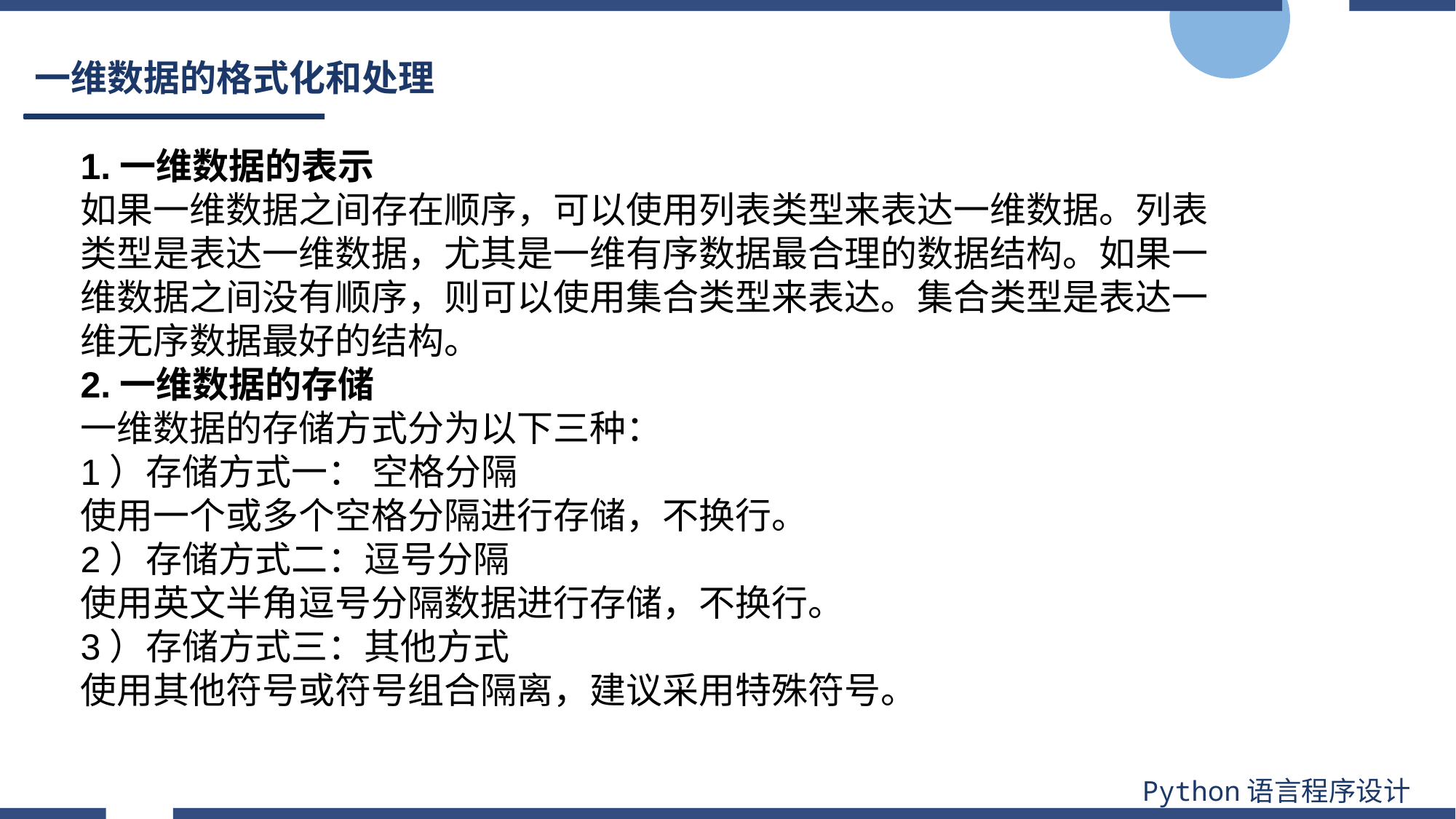

# 一维数据的格式化和处理
1.一维数据的表示
如果一维数据之间存在顺序，可以使用列表类型来表达一维数据。列表类型是表达一维数据，尤其是一维有序数据最合理的数据结构。如果一维数据之间没有顺序，则可以使用集合类型来表达。集合类型是表达一维无序数据最好的结构。
2.一维数据的存储
一维数据的存储方式分为以下三种：
1）存储方式一： 空格分隔
使用一个或多个空格分隔进行存储，不换行。
2）存储方式二：逗号分隔
使用英文半角逗号分隔数据进行存储，不换行。
3）存储方式三：其他方式
使用其他符号或符号组合隔离，建议采用特殊符号。